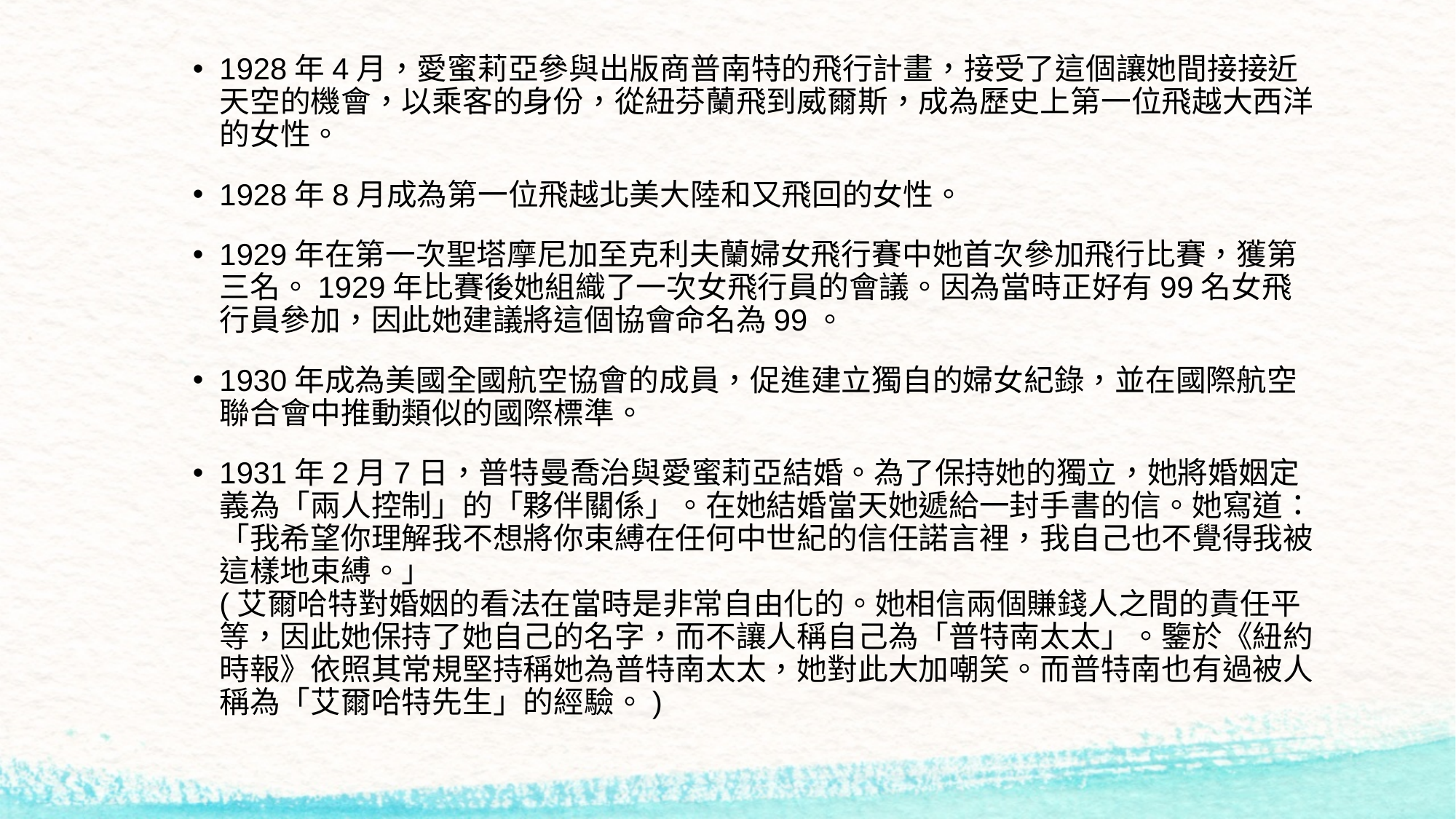

1928年4月，愛蜜莉亞參與出版商普南特的飛行計畫，接受了這個讓她間接接近天空的機會，以乘客的身份，從紐芬蘭飛到威爾斯，成為歷史上第一位飛越大西洋的女性。
1928年8月成為第一位飛越北美大陸和又飛回的女性。
1929年在第一次聖塔摩尼加至克利夫蘭婦女飛行賽中她首次參加飛行比賽，獲第三名。1929年比賽後她組織了一次女飛行員的會議。因為當時正好有99名女飛行員參加，因此她建議將這個協會命名為99。
1930年成為美國全國航空協會的成員，促進建立獨自的婦女紀錄，並在國際航空聯合會中推動類似的國際標準。
1931年2月7日，普特曼喬治與愛蜜莉亞結婚。為了保持她的獨立，她將婚姻定義為「兩人控制」的「夥伴關係」。在她結婚當天她遞給一封手書的信。她寫道：「我希望你理解我不想將你束縛在任何中世紀的信任諾言裡，我自己也不覺得我被這樣地束縛。」
(艾爾哈特對婚姻的看法在當時是非常自由化的。她相信兩個賺錢人之間的責任平等，因此她保持了她自己的名字，而不讓人稱自己為「普特南太太」。鑒於《紐約時報》依照其常規堅持稱她為普特南太太，她對此大加嘲笑。而普特南也有過被人稱為「艾爾哈特先生」的經驗。)